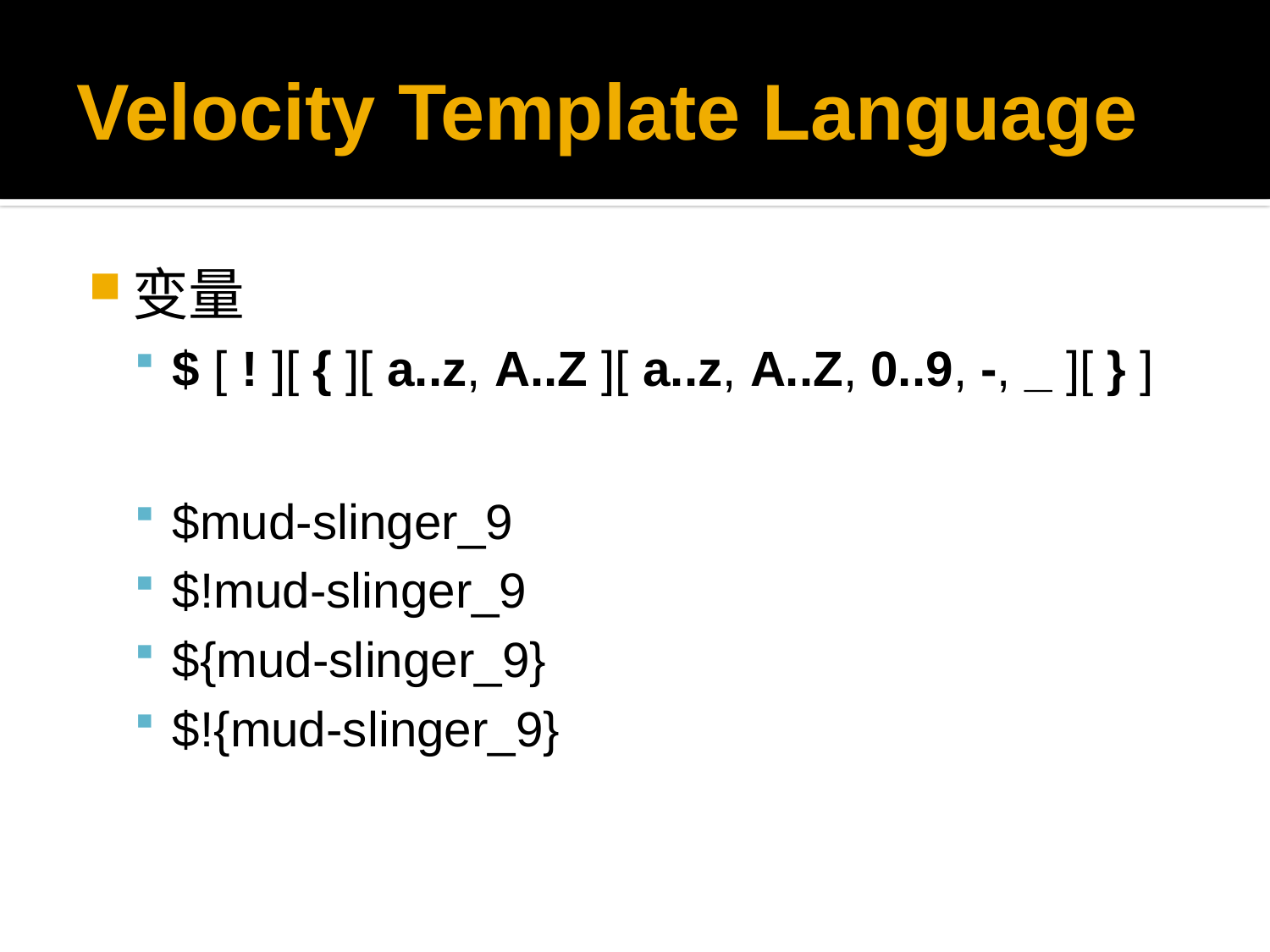

# Velocity Template Language
变量
$ [ ! ][ { ][ a..z, A..Z ][ a..z, A..Z, 0..9, -, _ ][ } ]

$mud-slinger_9
$!mud-slinger_9
${mud-slinger_9}
$!{mud-slinger_9}